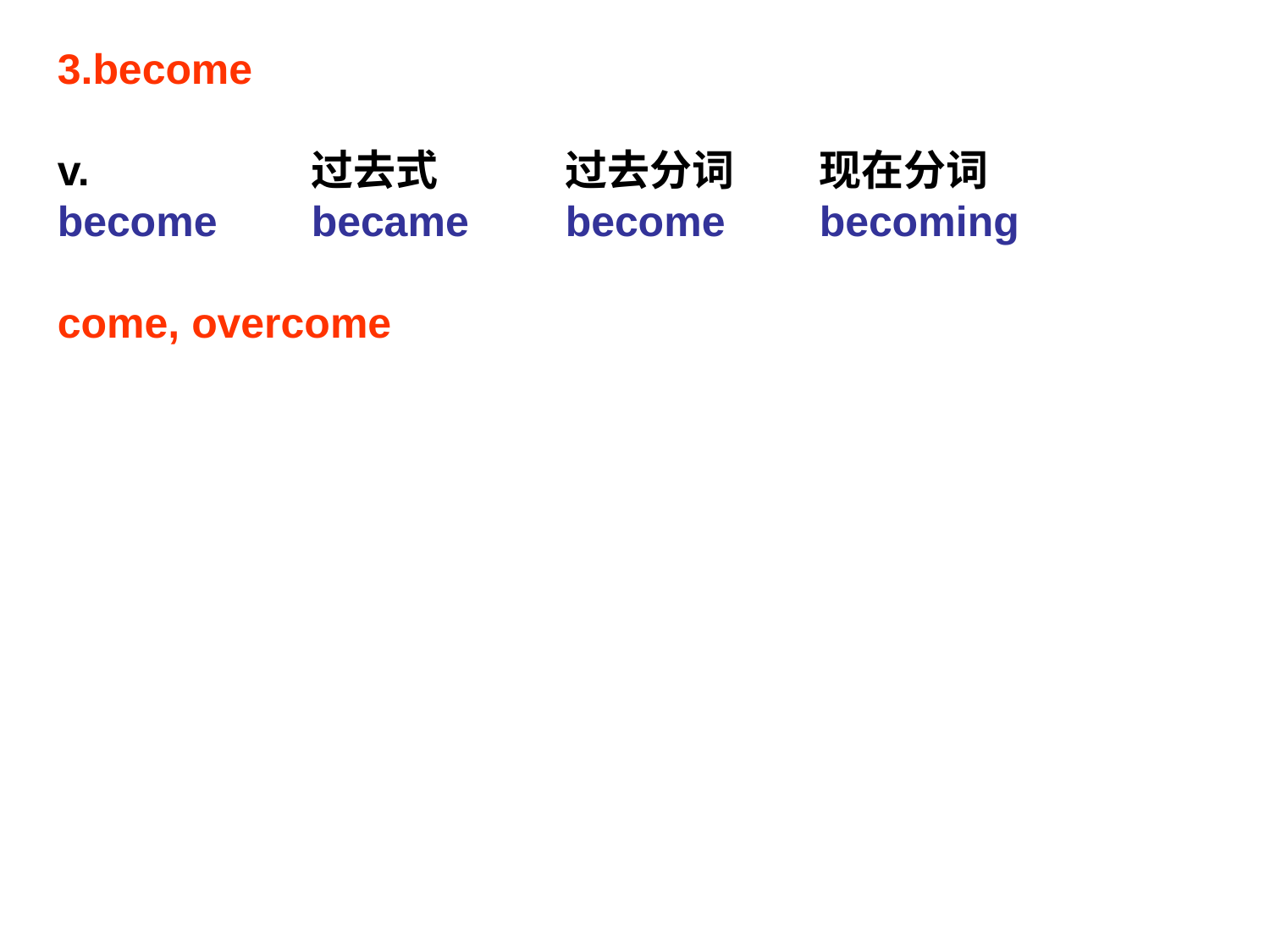

3.become

v.		过去式	过去分词	现在分词
become	became	become	becoming

come, overcome